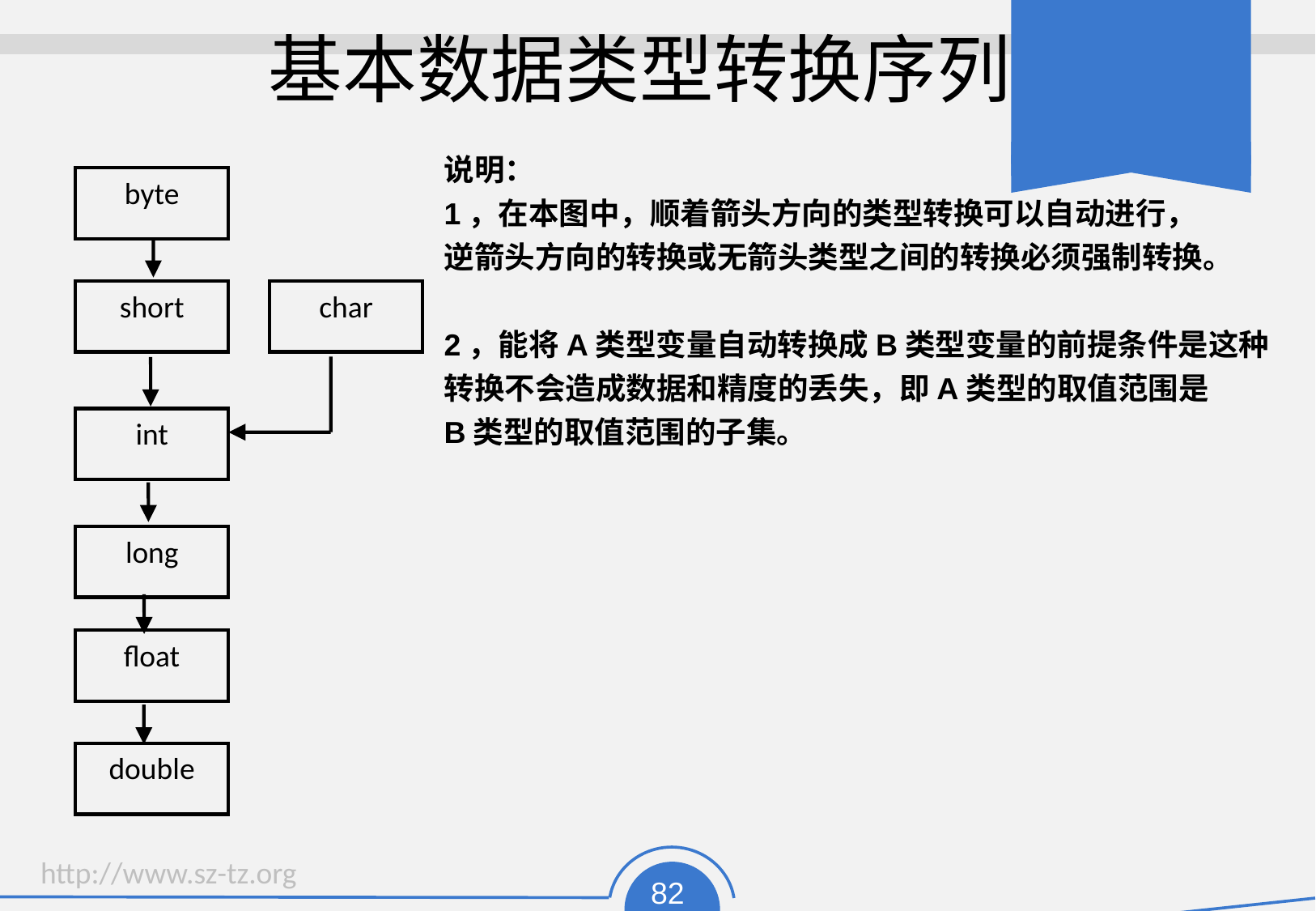

# 基本数据类型转换序列
说明：
1，在本图中，顺着箭头方向的类型转换可以自动进行，
逆箭头方向的转换或无箭头类型之间的转换必须强制转换。

2，能将A类型变量自动转换成B类型变量的前提条件是这种
转换不会造成数据和精度的丢失，即A类型的取值范围是
B类型的取值范围的子集。
byte

short
char

int

long

float

double